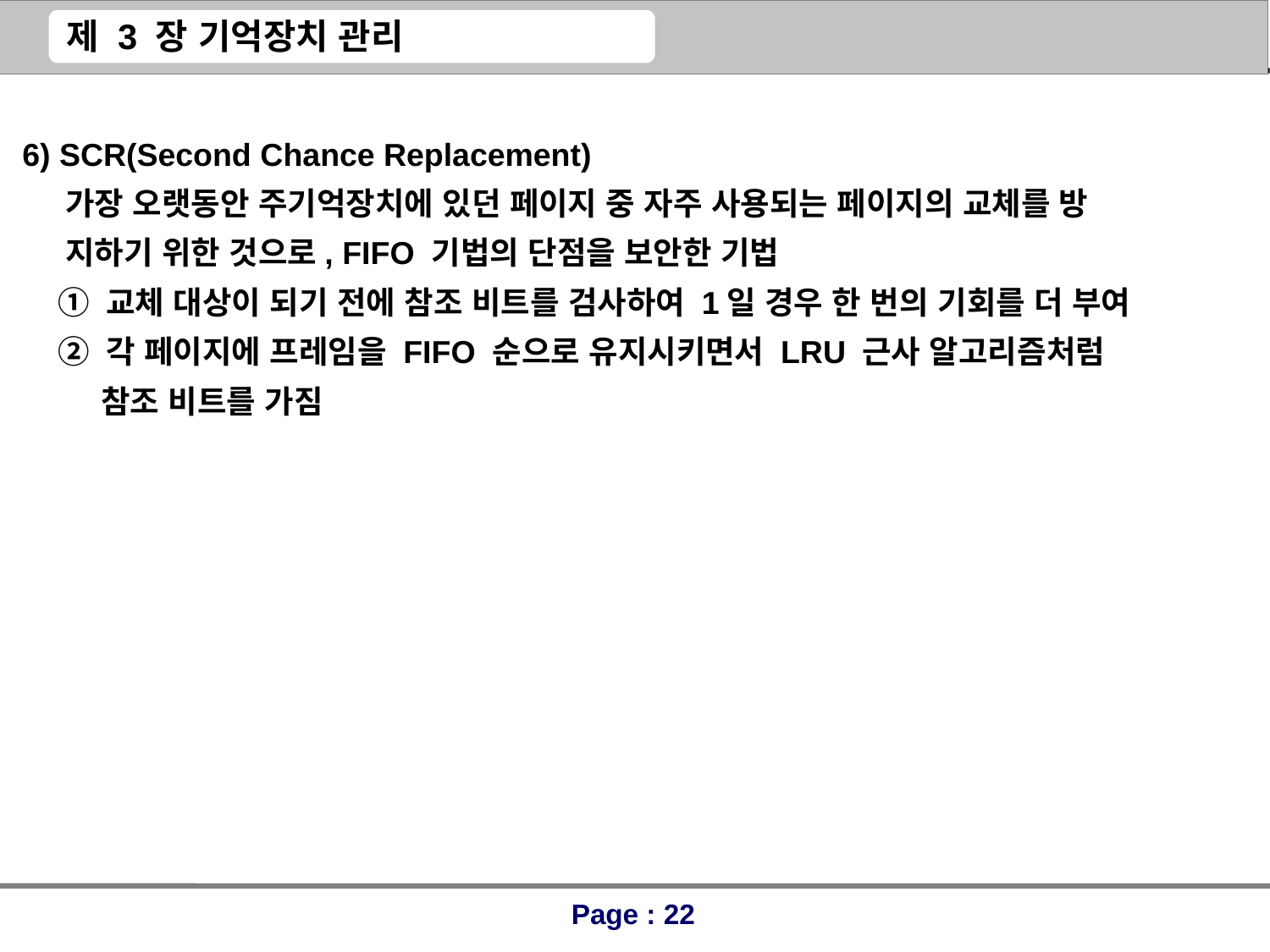

6) SCR(Second Chance Replacement)
    가장 오랫동안 주기억장치에 있던 페이지 중 자주 사용되는 페이지의 교체를 방
    지하기 위한 것으로, FIFO 기법의 단점을 보안한 기법
    ① 교체 대상이 되기 전에 참조 비트를 검사하여 1일 경우 한 번의 기회를 더 부여
    ② 각 페이지에 프레임을 FIFO 순으로 유지시키면서 LRU 근사 알고리즘처럼
        참조 비트를 가짐
Page : 22